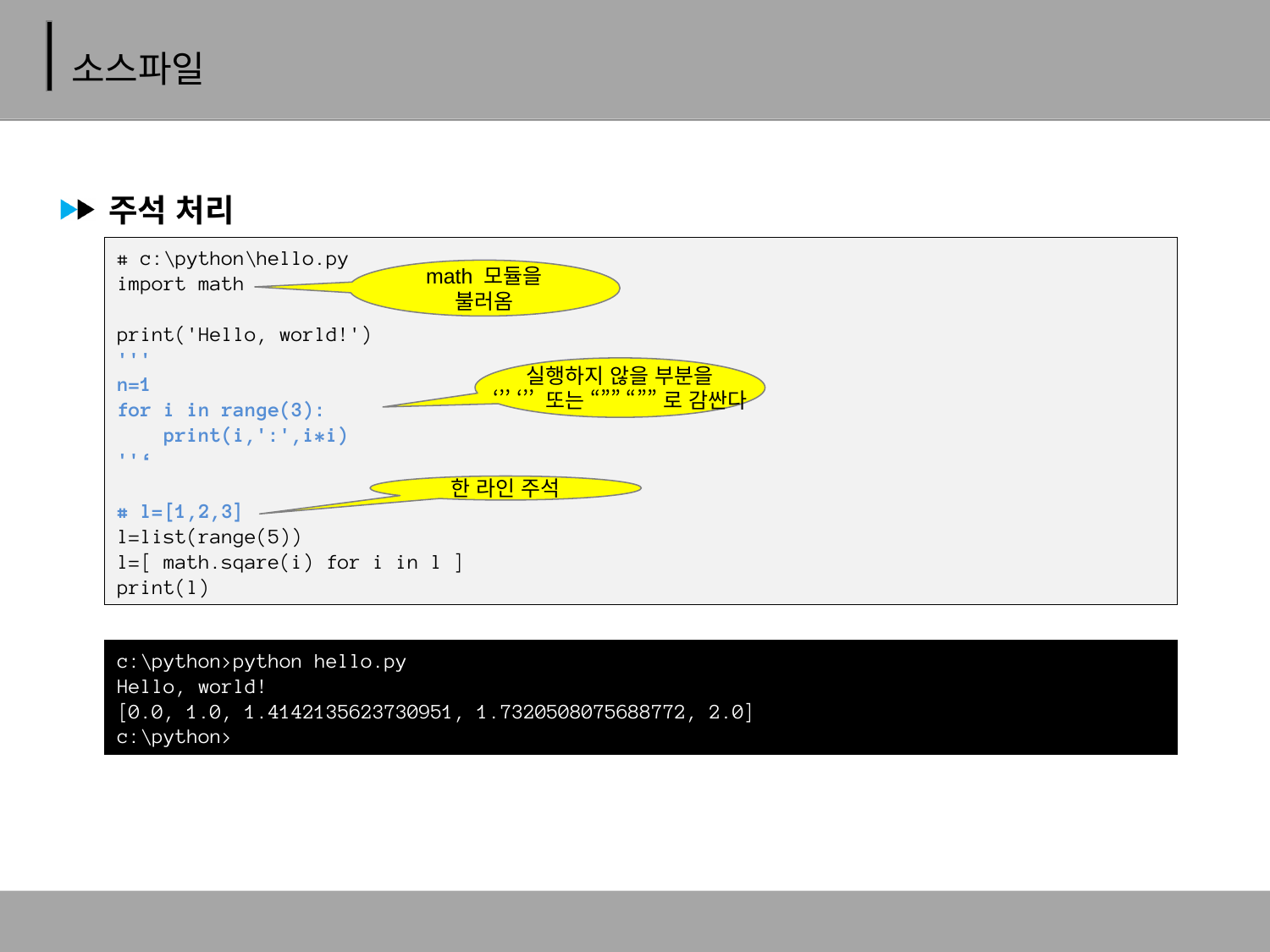

# 소스파일
주석 처리
# c:\python\hello.py
import math

print('Hello, world!')
'''
n=1
for i in range(3):
    print(i,':',i*i)
''‘

# l=[1,2,3]
l=list(range(5))
l=[ math.sqare(i) for i in l ]
print(l)
math 모듈을 불러옴
실행하지 않을 부분을
‘’’ ‘’’ 또는 “”” “”” 로 감싼다
한 라인 주석
c:\python>python hello.py
Hello, world!
[0.0, 1.0, 1.4142135623730951, 1.7320508075688772, 2.0]
c:\python>